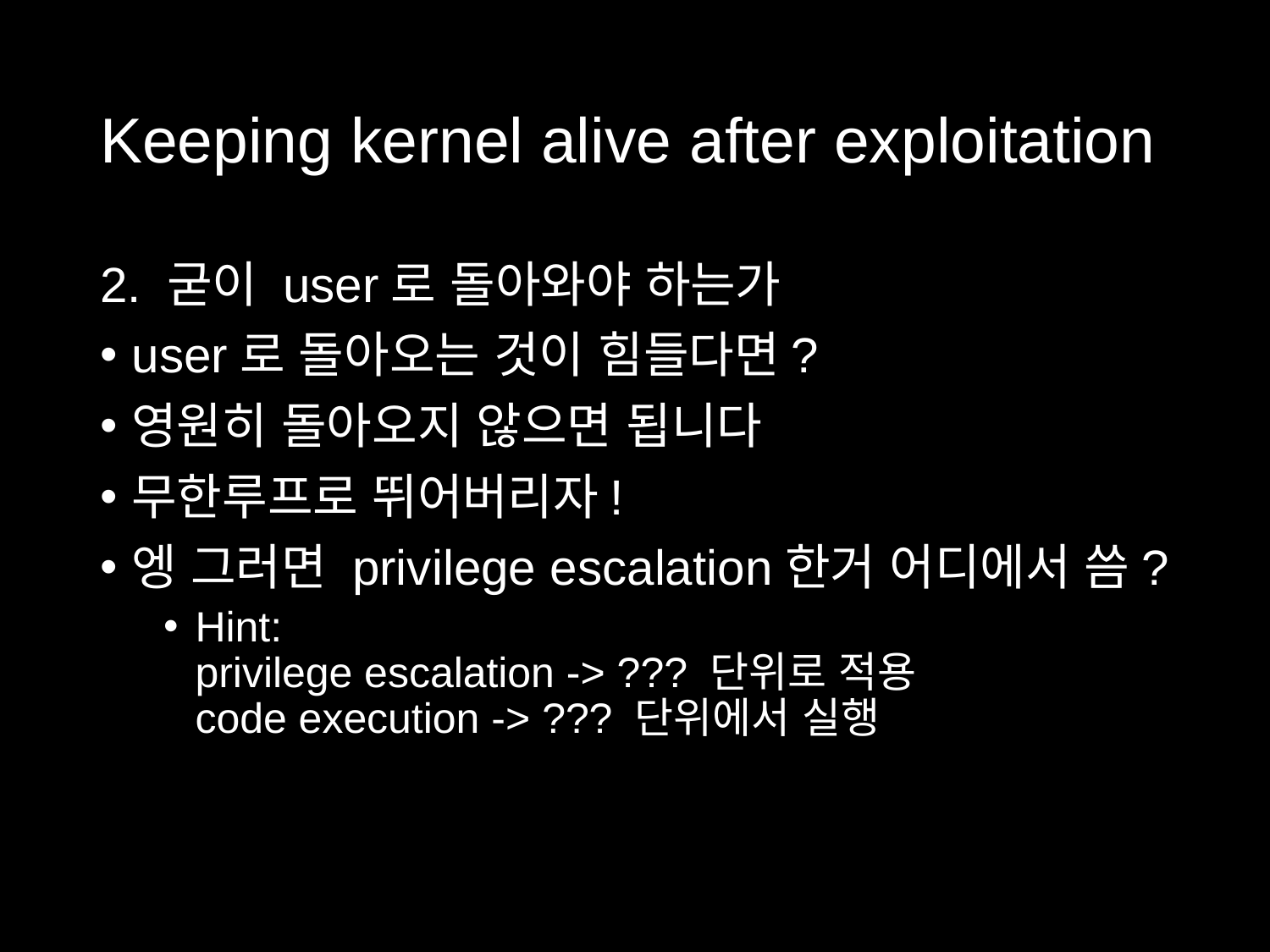

# Keeping kernel alive after exploitation
2. 굳이 user로 돌아와야 하는가
user로 돌아오는 것이 힘들다면?
영원히 돌아오지 않으면 됩니다
무한루프로 뛰어버리자!
엥 그러면 privilege escalation한거 어디에서 씀?
Hint:
privilege escalation -> ??? 단위로 적용
code execution -> ??? 단위에서 실행